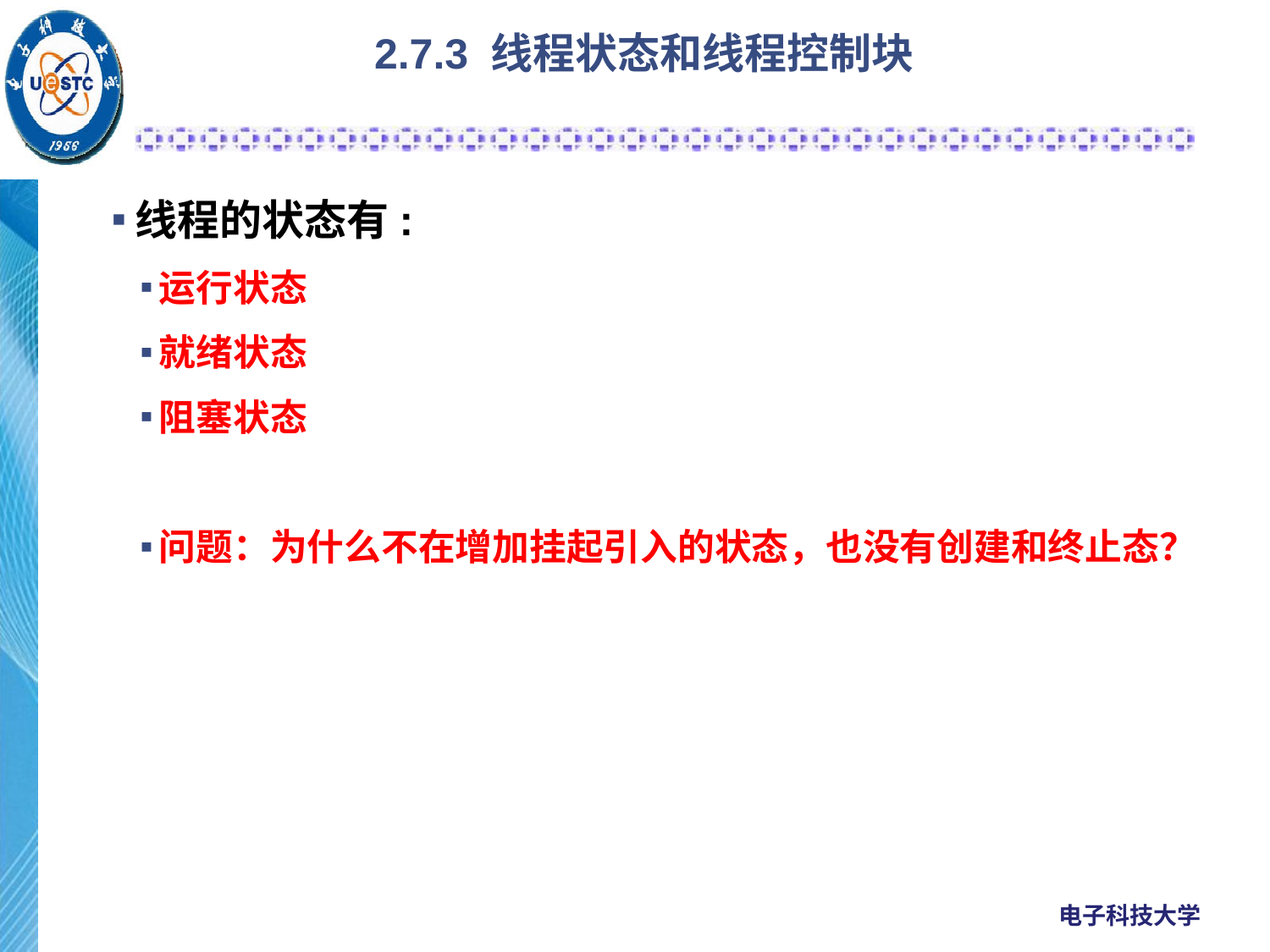

# 2.7.3 线程状态和线程控制块
线程的状态有:
运行状态
就绪状态
阻塞状态

问题：为什么不在增加挂起引入的状态，也没有创建和终止态？